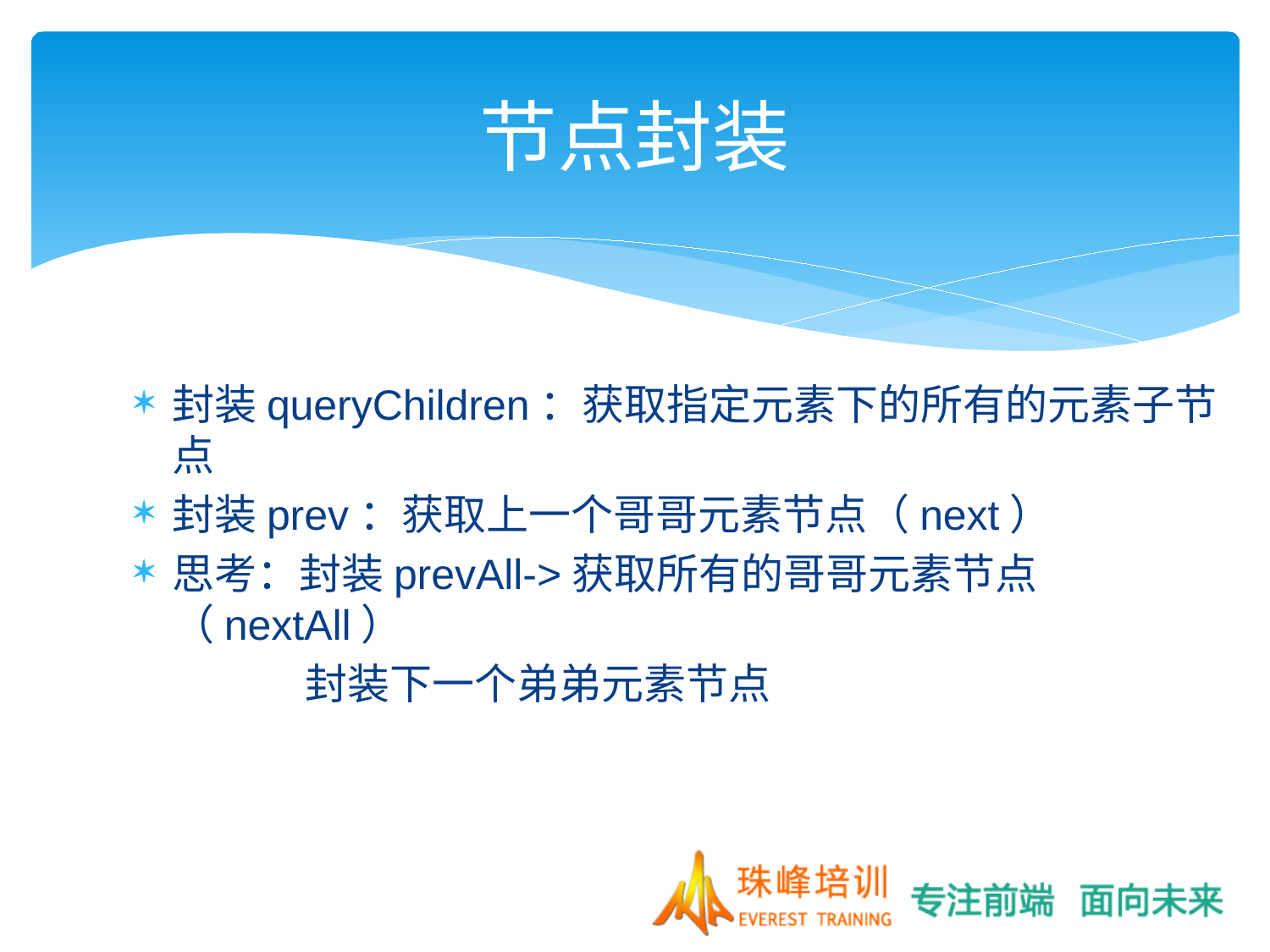

# 节点封装
封装queryChildren：获取指定元素下的所有的元素子节点
封装prev：获取上一个哥哥元素节点（next）
思考：封装prevAll->获取所有的哥哥元素节点（nextAll）
封装下一个弟弟元素节点